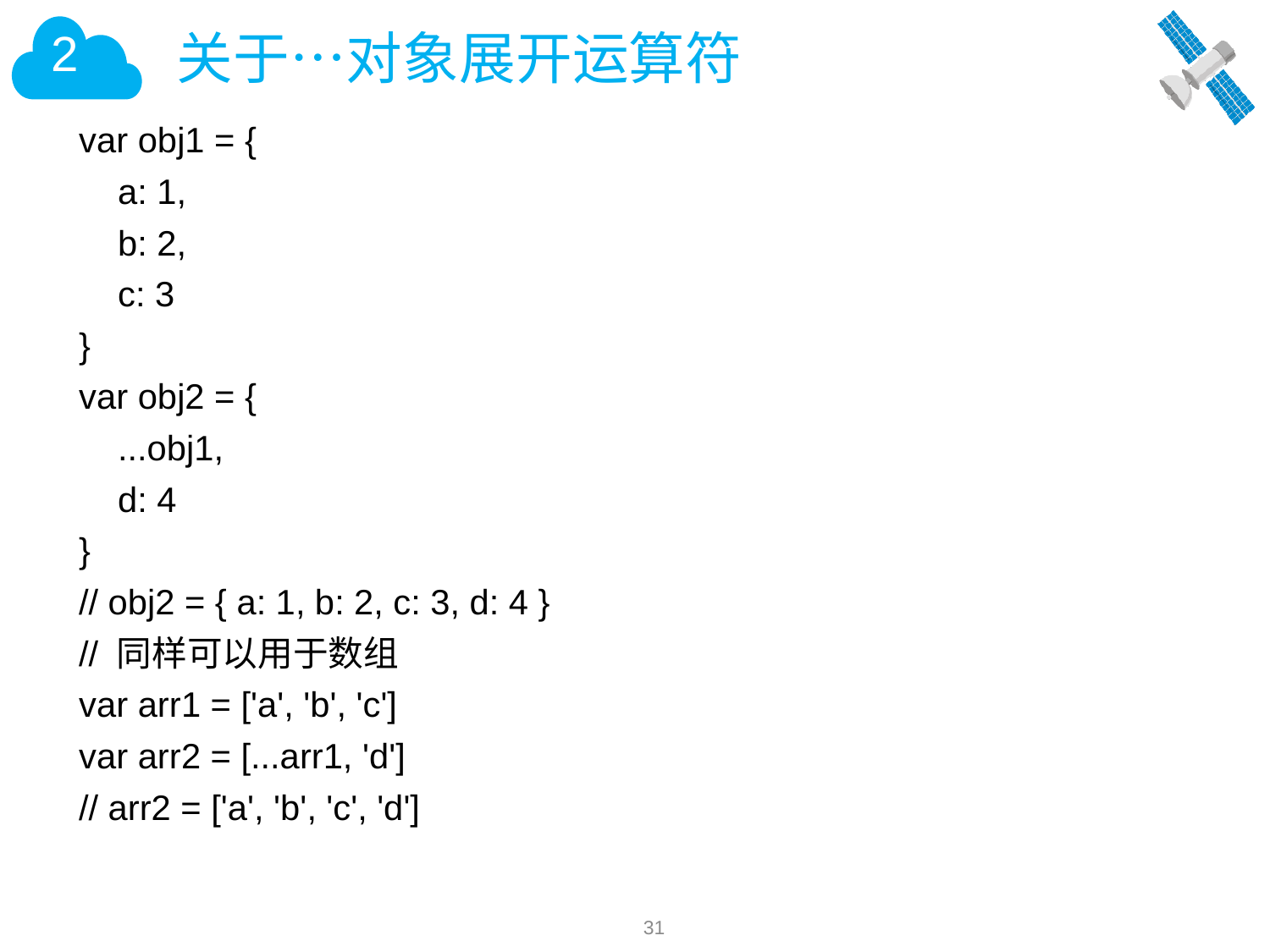

# 关于…对象展开运算符
var obj1 = {
    a: 1,
    b: 2,
    c: 3
}
var obj2 = {
    ...obj1,
    d: 4
}
// obj2 = { a: 1, b: 2, c: 3, d: 4 }
// 同样可以用于数组
var arr1 = ['a', 'b', 'c']
var arr2 = [...arr1, 'd']
// arr2 = ['a', 'b', 'c', 'd']
31